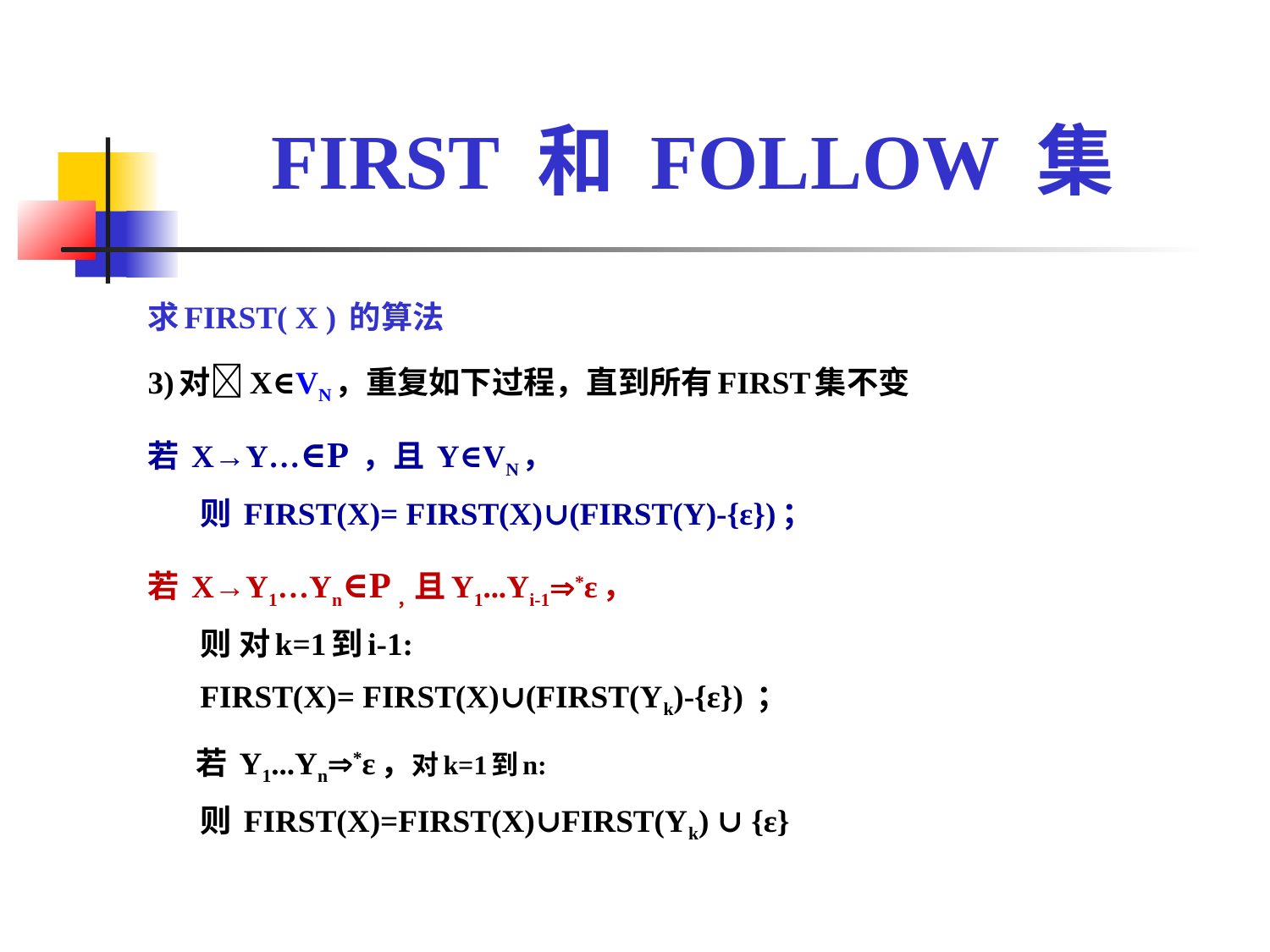

FIRST 和 FOLLOW 集
求FIRST( X ) 的算法
3)对∀X∈VN，重复如下过程，直到所有FIRST集不变
若 X→Y…∈P ，且 Y∈VN，
则 FIRST(X)= FIRST(X)∪(FIRST(Y)-{ε})；
若 X→Y1…Yn∈P，且Y1...Yi-1⇒*ε，
则 对k=1到i-1:
FIRST(X)= FIRST(X)∪(FIRST(Yk)-{ε}) ；
      若 Y1...Yn⇒*ε，对k=1到n:
则 FIRST(X)=FIRST(X)∪FIRST(Yk) ∪ {ε}